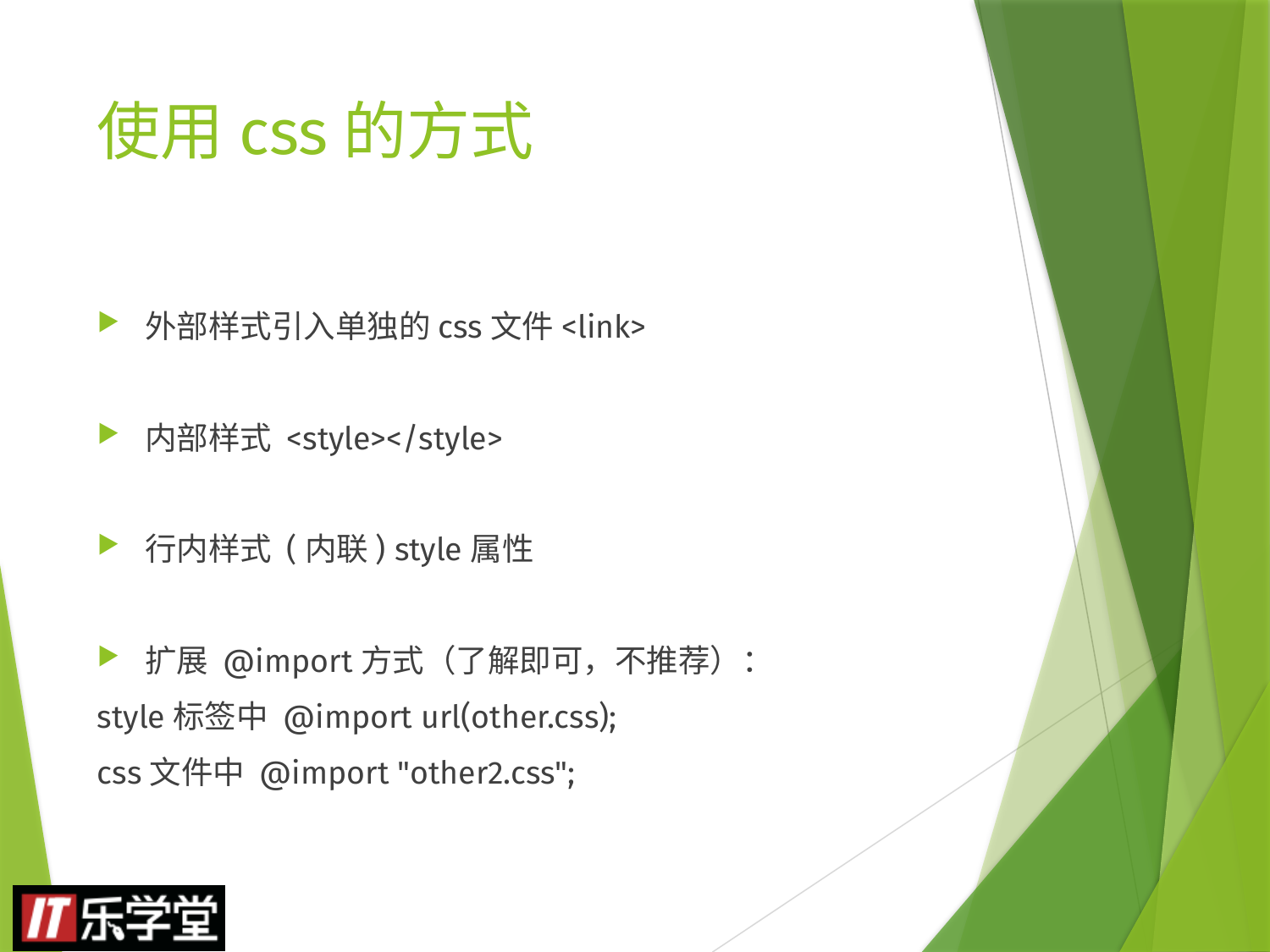

# 使用css的方式
外部样式引入单独的css文件<link>

内部样式 <style></style>

行内样式 (内联) style属性

扩展 @import方式（了解即可，不推荐）：
style标签中 @import url(other.css);
css文件中 @import "other2.css";